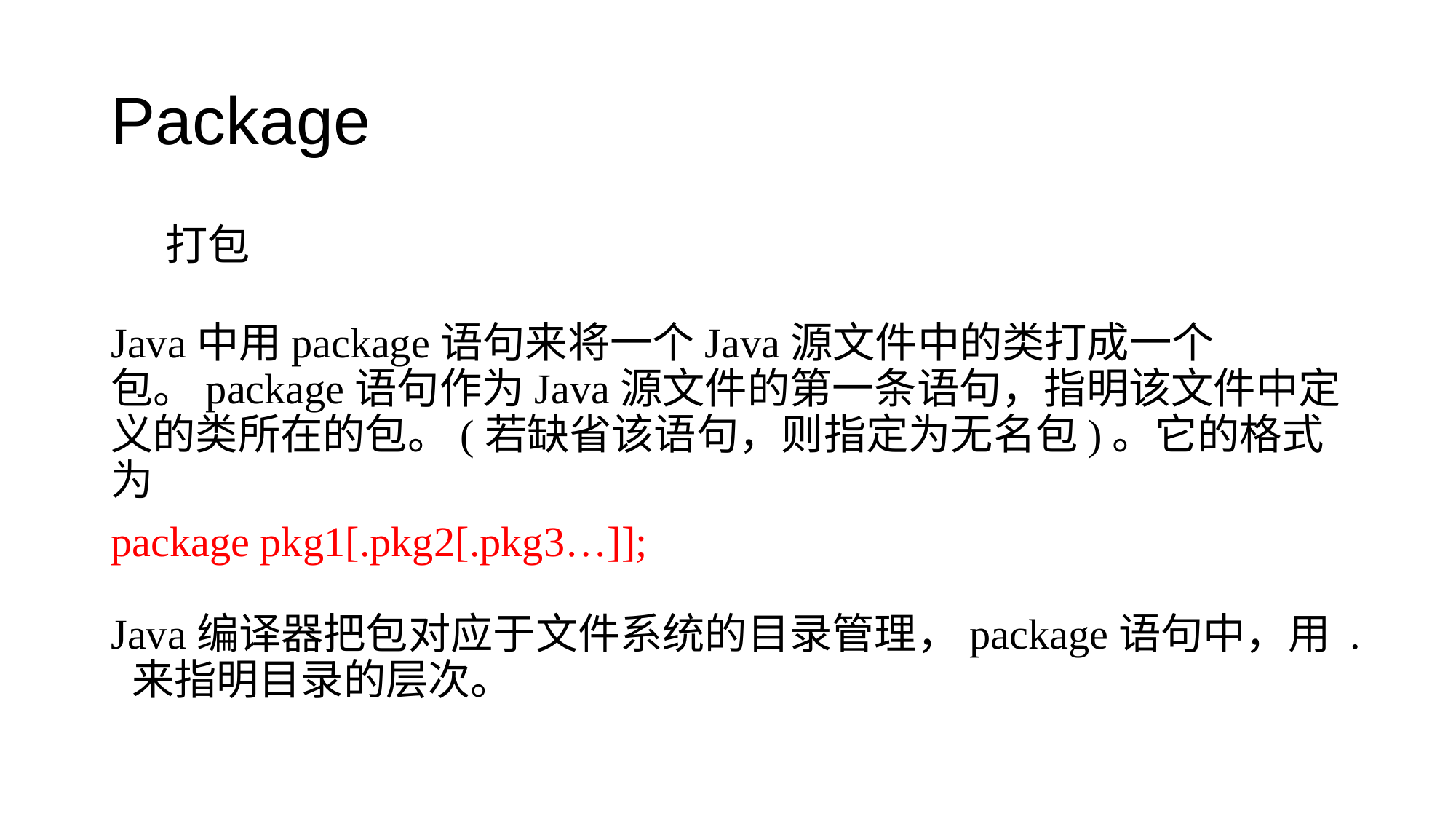

# Package
打包

Java中用package语句来将一个Java源文件中的类打成一个包。package语句作为Java源文件的第一条语句，指明该文件中定义的类所在的包。(若缺省该语句，则指定为无名包)。它的格式为
package pkg1[.pkg2[.pkg3…]];

Java编译器把包对应于文件系统的目录管理，package语句中，用 . 来指明目录的层次。